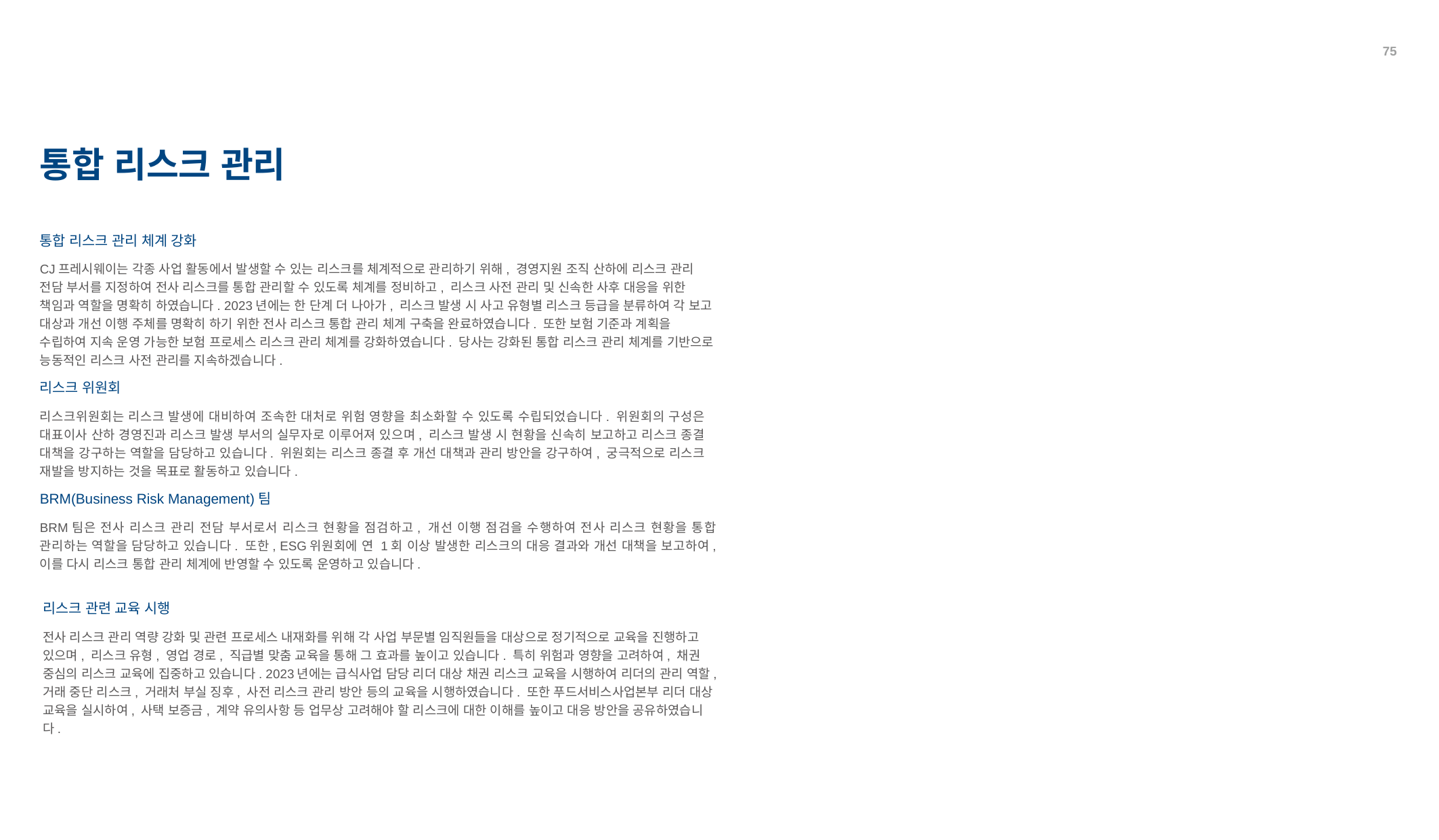

75
통합 리스크 관리
통합 리스크 관리 체계 강화
CJ프레시웨이는 각종 사업 활동에서 발생할 수 있는 리스크를 체계적으로 관리하기 위해, 경영지원 조직 산하에 리스크 관리 전담 부서를 지정하여 전사 리스크를 통합 관리할 수 있도록 체계를 정비하고, 리스크 사전 관리 및 신속한 사후 대응을 위한 책임과 역할을 명확히 하였습니다. 2023년에는 한 단계 더 나아가, 리스크 발생 시 사고 유형별 리스크 등급을 분류하여 각 보고 대상과 개선 이행 주체를 명확히 하기 위한 전사 리스크 통합 관리 체계 구축을 완료하였습니다. 또한 보험 기준과 계획을 수립하여 지속 운영 가능한 보험 프로세스 리스크 관리 체계를 강화하였습니다. 당사는 강화된 통합 리스크 관리 체계를 기반으로 능동적인 리스크 사전 관리를 지속하겠습니다.
리스크 위원회
리스크위원회는 리스크 발생에 대비하여 조속한 대처로 위험 영향을 최소화할 수 있도록 수립되었습니다. 위원회의 구성은 대표이사 산하 경영진과 리스크 발생 부서의 실무자로 이루어져 있으며, 리스크 발생 시 현황을 신속히 보고하고 리스크 종결 대책을 강구하는 역할을 담당하고 있습니다. 위원회는 리스크 종결 후 개선 대책과 관리 방안을 강구하여, 궁극적으로 리스크 재발을 방지하는 것을 목표로 활동하고 있습니다.
BRM(Business Risk Management)팀
BRM팀은 전사 리스크 관리 전담 부서로서 리스크 현황을 점검하고, 개선 이행 점검을 수행하여 전사 리스크 현황을 통합 관리하는 역할을 담당하고 있습니다. 또한, ESG위원회에 연 1회 이상 발생한 리스크의 대응 결과와 개선 대책을 보고하여, 이를 다시 리스크 통합 관리 체계에 반영할 수 있도록 운영하고 있습니다.
리스크 관련 교육 시행
전사 리스크 관리 역량 강화 및 관련 프로세스 내재화를 위해 각 사업 부문별 임직원들을 대상으로 정기적으로 교육을 진행하고 있으며, 리스크 유형, 영업 경로, 직급별 맞춤 교육을 통해 그 효과를 높이고 있습니다. 특히 위험과 영향을 고려하여, 채권 중심의 리스크 교육에 집중하고 있습니다. 2023년에는 급식사업 담당 리더 대상 채권 리스크 교육을 시행하여 리더의 관리 역할, 거래 중단 리스크, 거래처 부실 징후, 사전 리스크 관리 방안 등의 교육을 시행하였습니다. 또한 푸드서비스사업본부 리더 대상 교육을 실시하여, 사택 보증금, 계약 유의사항 등 업무상 고려해야 할 리스크에 대한 이해를 높이고 대응 방안을 공유하였습니다.